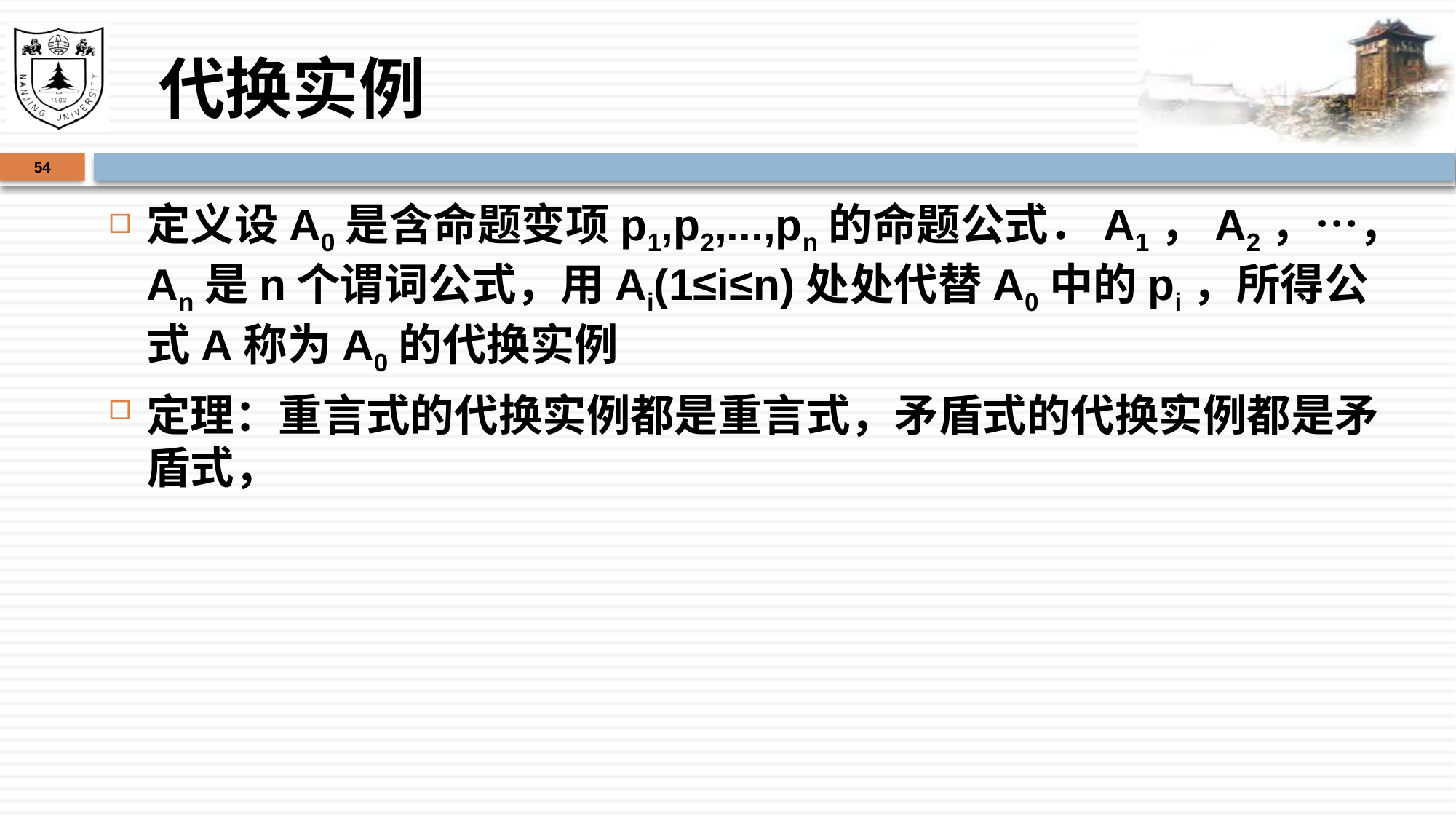

# 代换实例
54
定义设A0是含命题变项p1,p2,...,pn的命题公式．A1，A2，…，An是n个谓词公式，用Ai(1≤i≤n)处处代替A0中的pi，所得公式A称为A0的代换实例
定理：重言式的代换实例都是重言式，矛盾式的代换实例都是矛盾式，